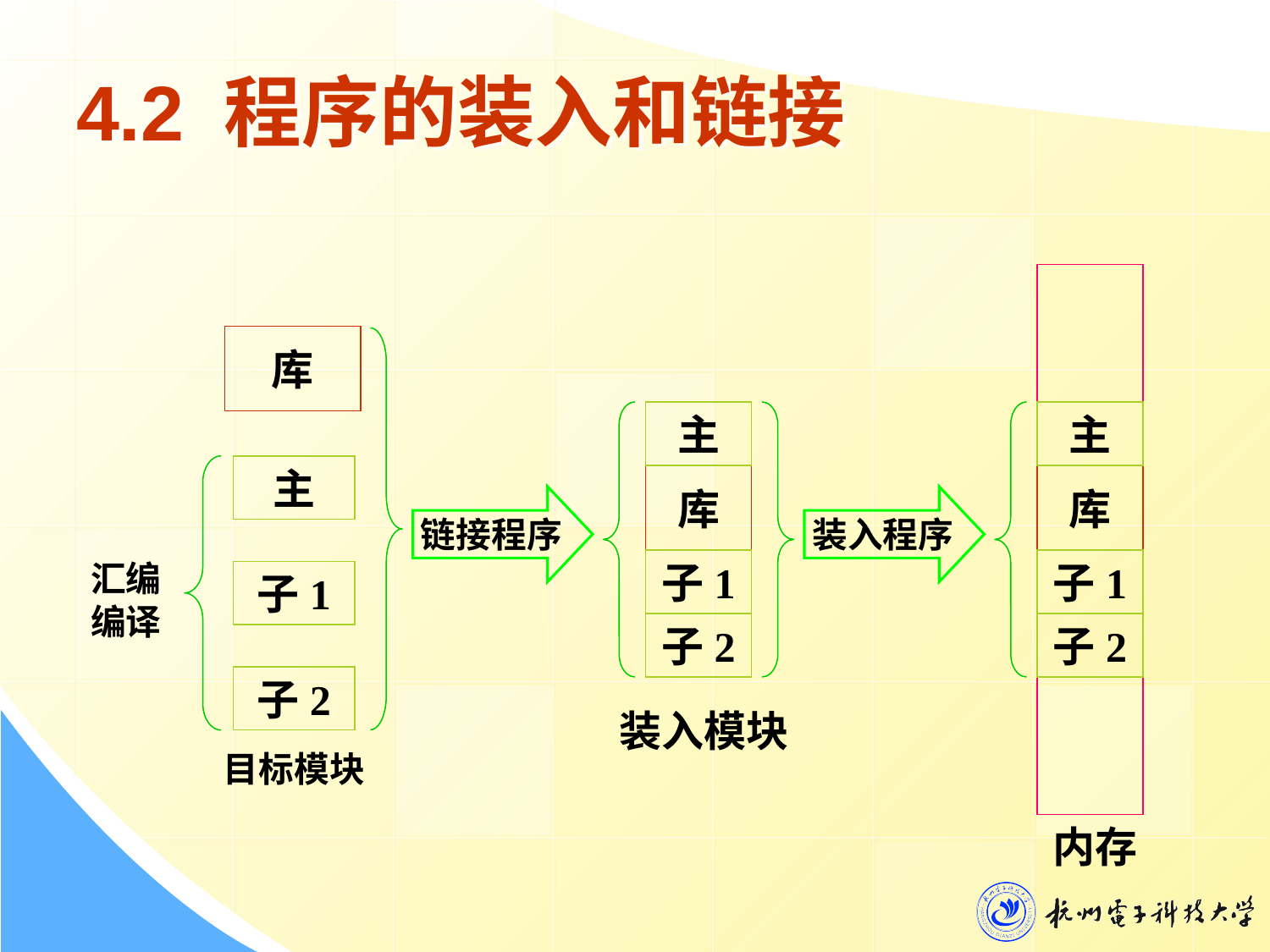

# 4.2 程序的装入和链接

内存
库

链接程序

主
库
子1
子2
装入模块

装入程序

主
库
子1
子2

主
汇编
编译
子1
子2
目标模块